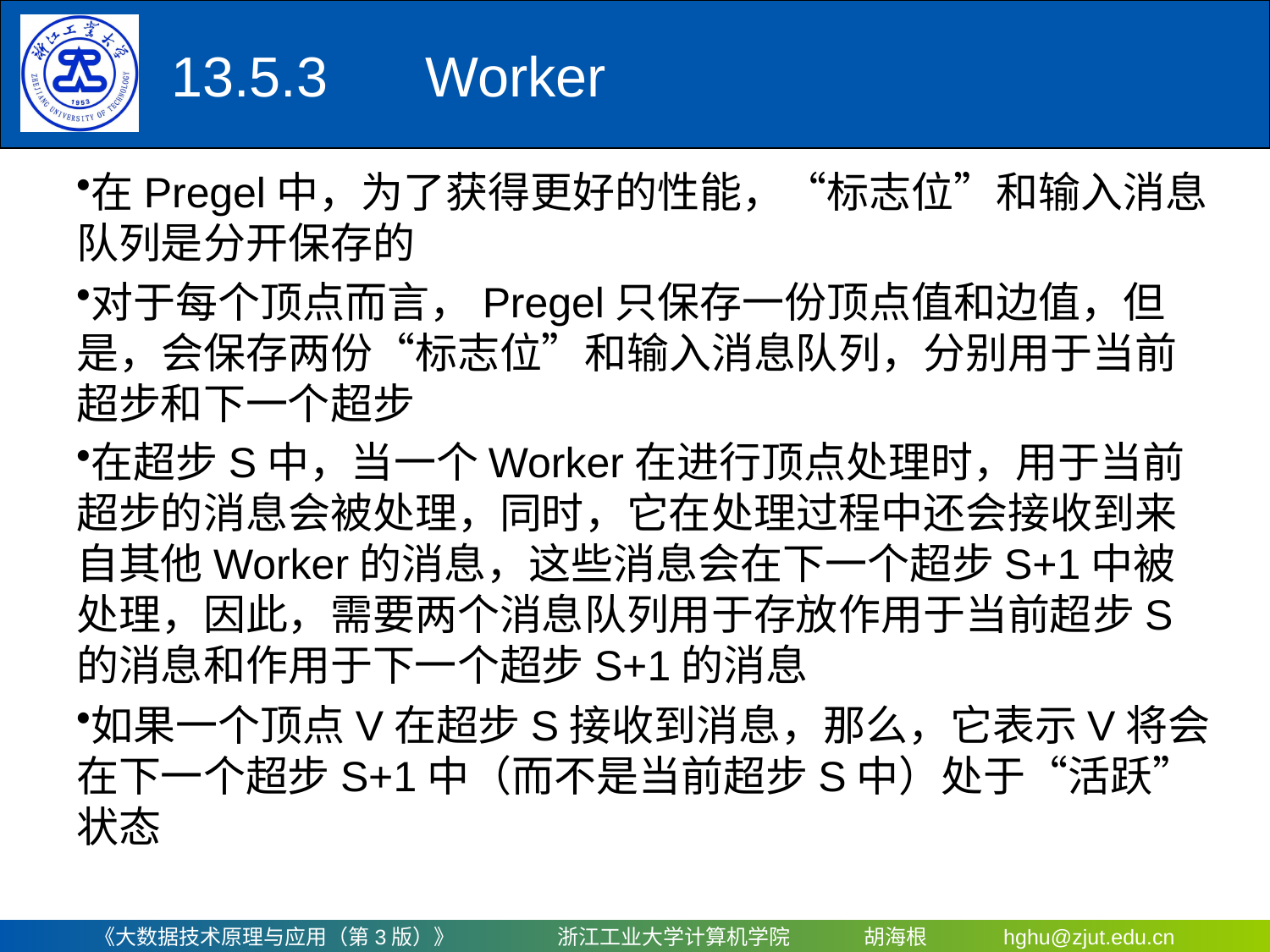

13.5.3	Worker
# 在Pregel中，为了获得更好的性能，“标志位”和输入消息队列是分开保存的
对于每个顶点而言，Pregel只保存一份顶点值和边值，但是，会保存两份“标志位”和输入消息队列，分别用于当前超步和下一个超步
在超步S中，当一个Worker在进行顶点处理时，用于当前超步的消息会被处理，同时，它在处理过程中还会接收到来自其他Worker的消息，这些消息会在下一个超步S+1中被处理，因此，需要两个消息队列用于存放作用于当前超步S的消息和作用于下一个超步S+1的消息
如果一个顶点V在超步S接收到消息，那么，它表示V将会在下一个超步S+1中（而不是当前超步S中）处于“活跃”状态